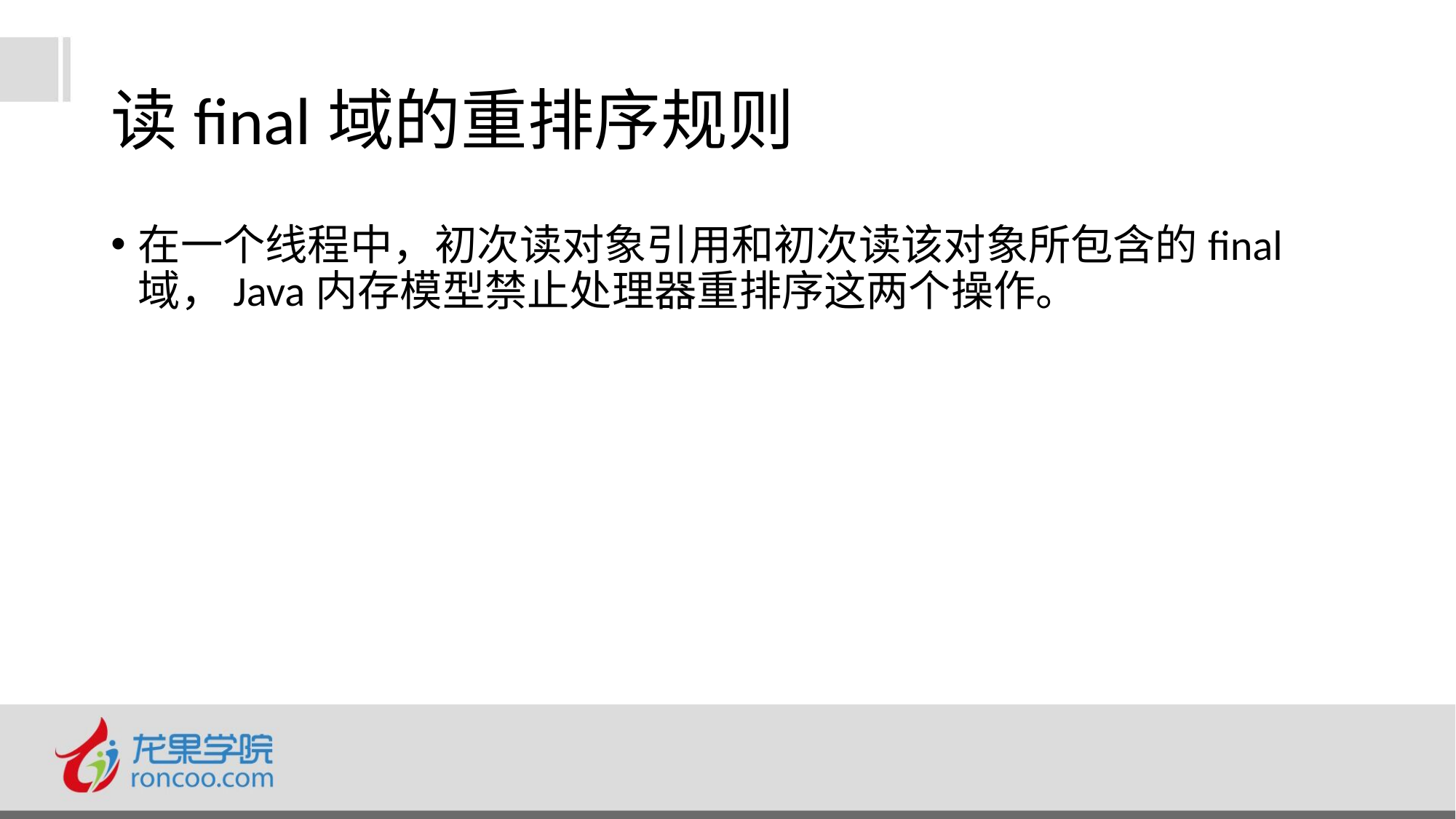

# 读final域的重排序规则
在一个线程中，初次读对象引用和初次读该对象所包含的final域，Java内存模型禁止处理器重排序这两个操作。